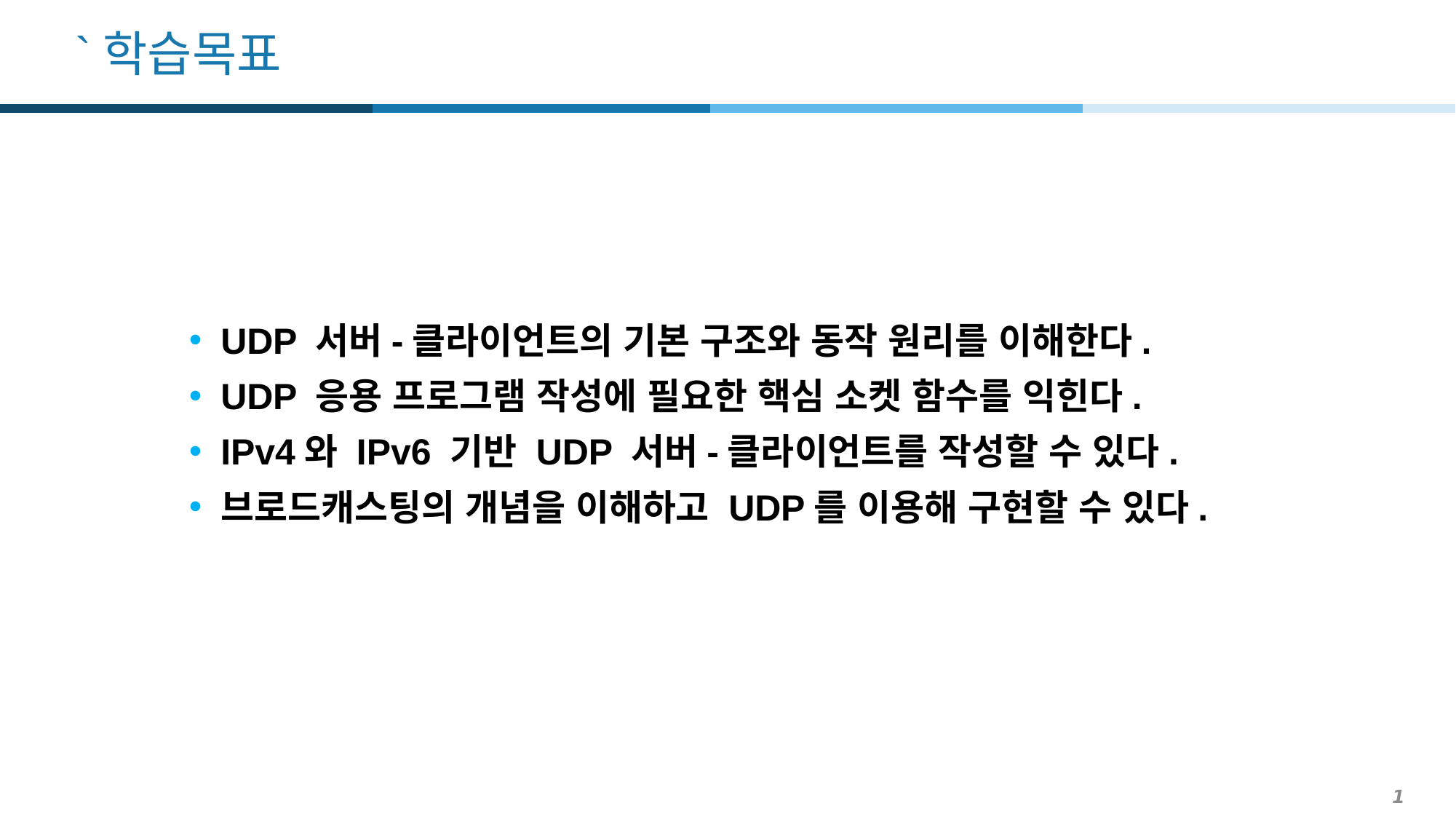

UDP 서버-클라이언트의 기본 구조와 동작 원리를 이해한다.
UDP 응용 프로그램 작성에 필요한 핵심 소켓 함수를 익힌다.
IPv4와 IPv6 기반 UDP 서버-클라이언트를 작성할 수 있다.
브로드캐스팅의 개념을 이해하고 UDP를 이용해 구현할 수 있다.